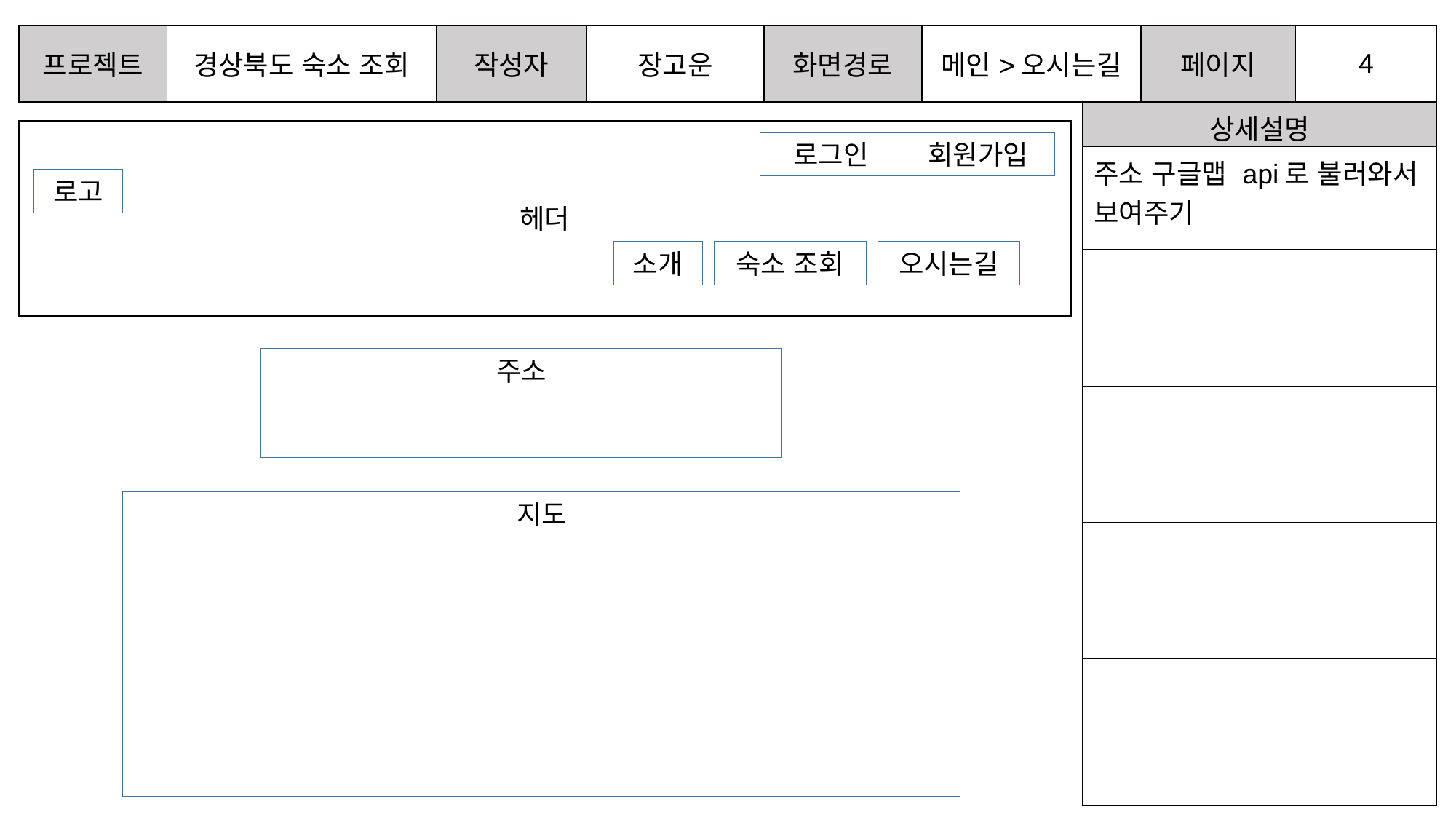

| 프로젝트 | 경상북도 숙소 조회 | 작성자 | 장고운 | 화면경로 | 메인>오시는길 | 페이지 | 4 |
| --- | --- | --- | --- | --- | --- | --- | --- |
| 상세설명 |
| --- |
| 주소 구글맵 api로 불러와서 보여주기 |
|  |
|  |
|  |
|  |
헤더
로그인
회원가입
로고
소개
숙소 조회
오시는길
주소

지도